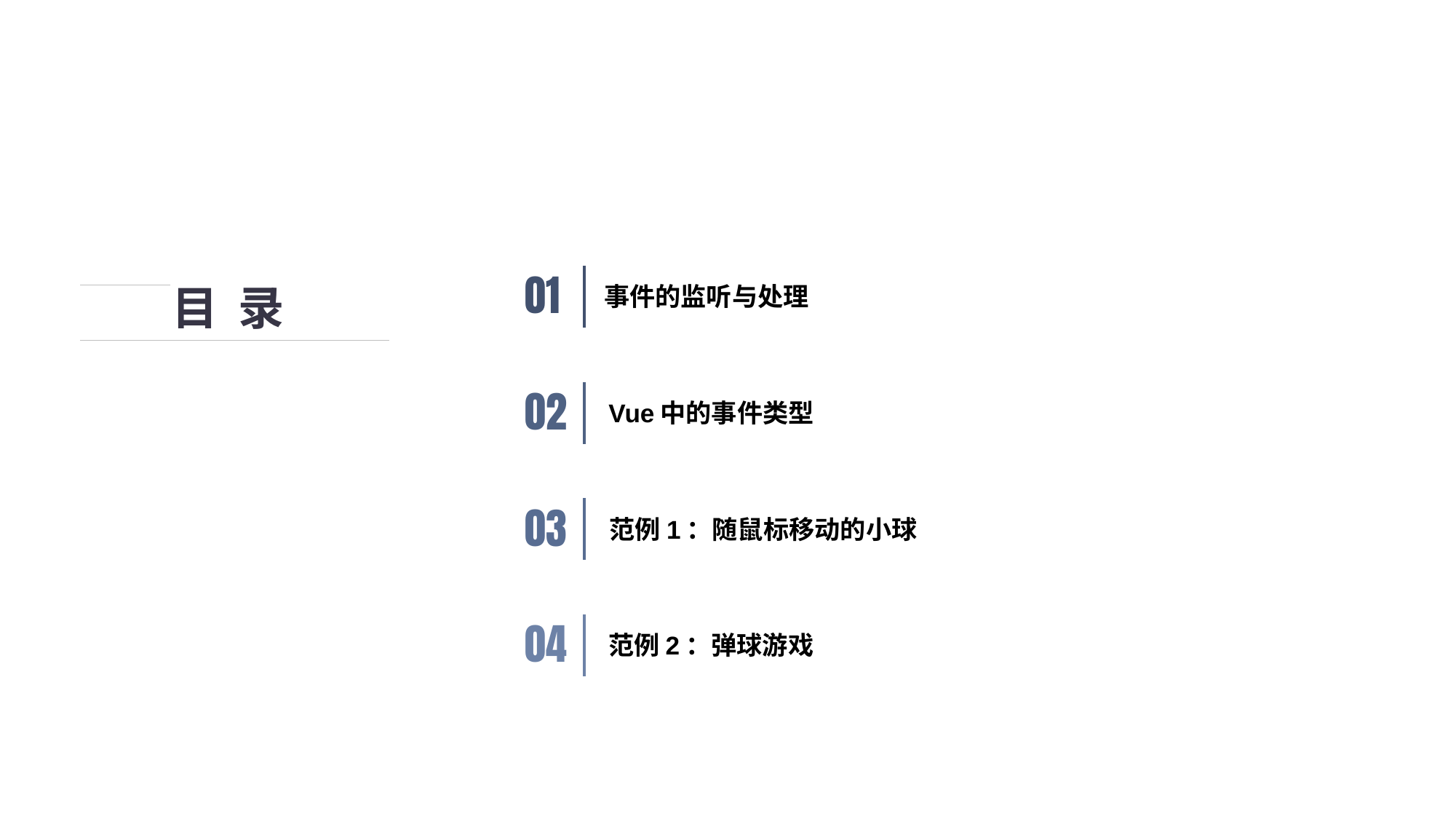

目  录
01
事件的监听与处理
02
Vue中的事件类型
03
范例1：随鼠标移动的小球
04
范例2：弹球游戏